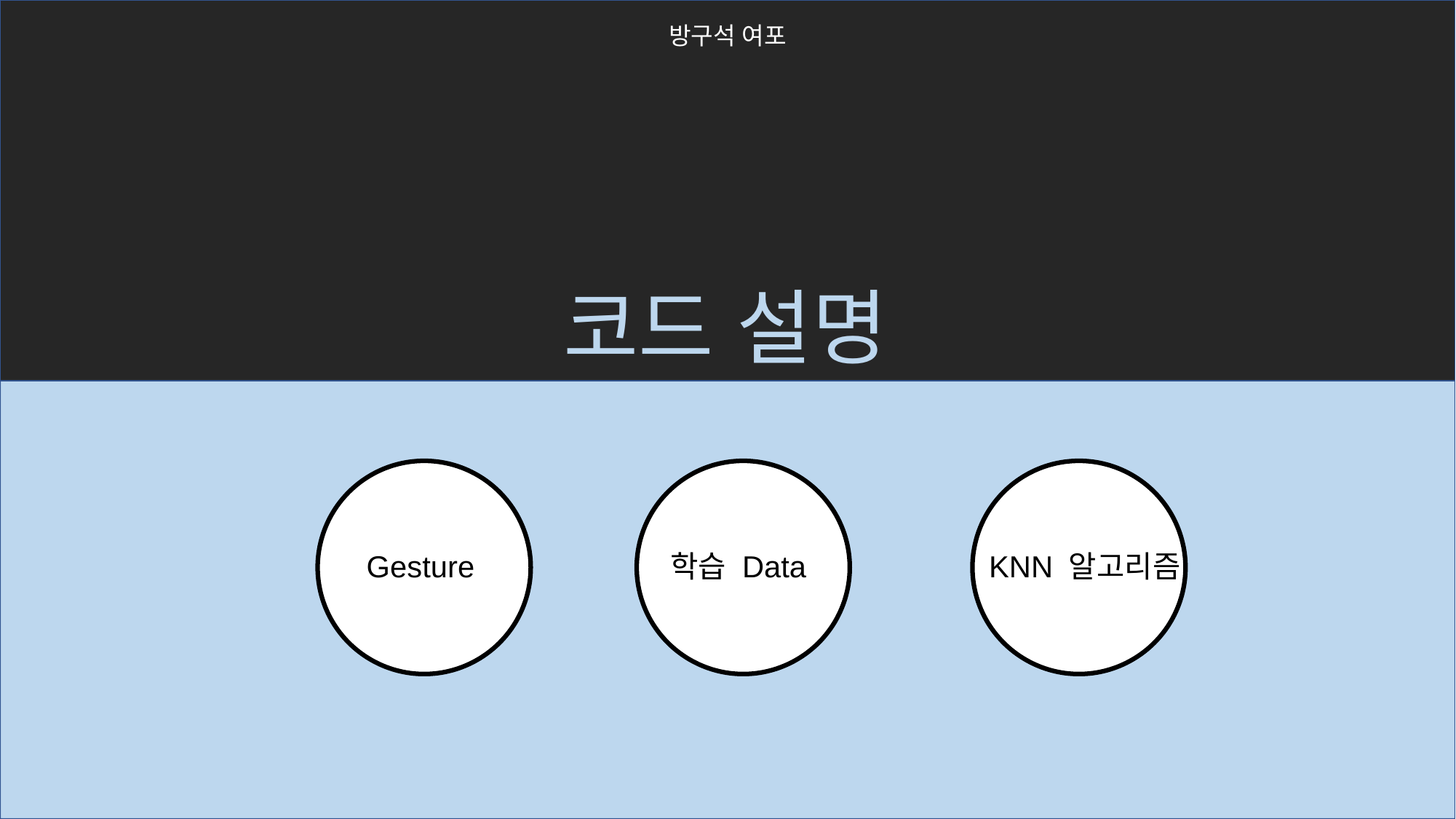

# 방구석 여포

코드 설명

학습 Data
KNN 알고리즘
Gesture